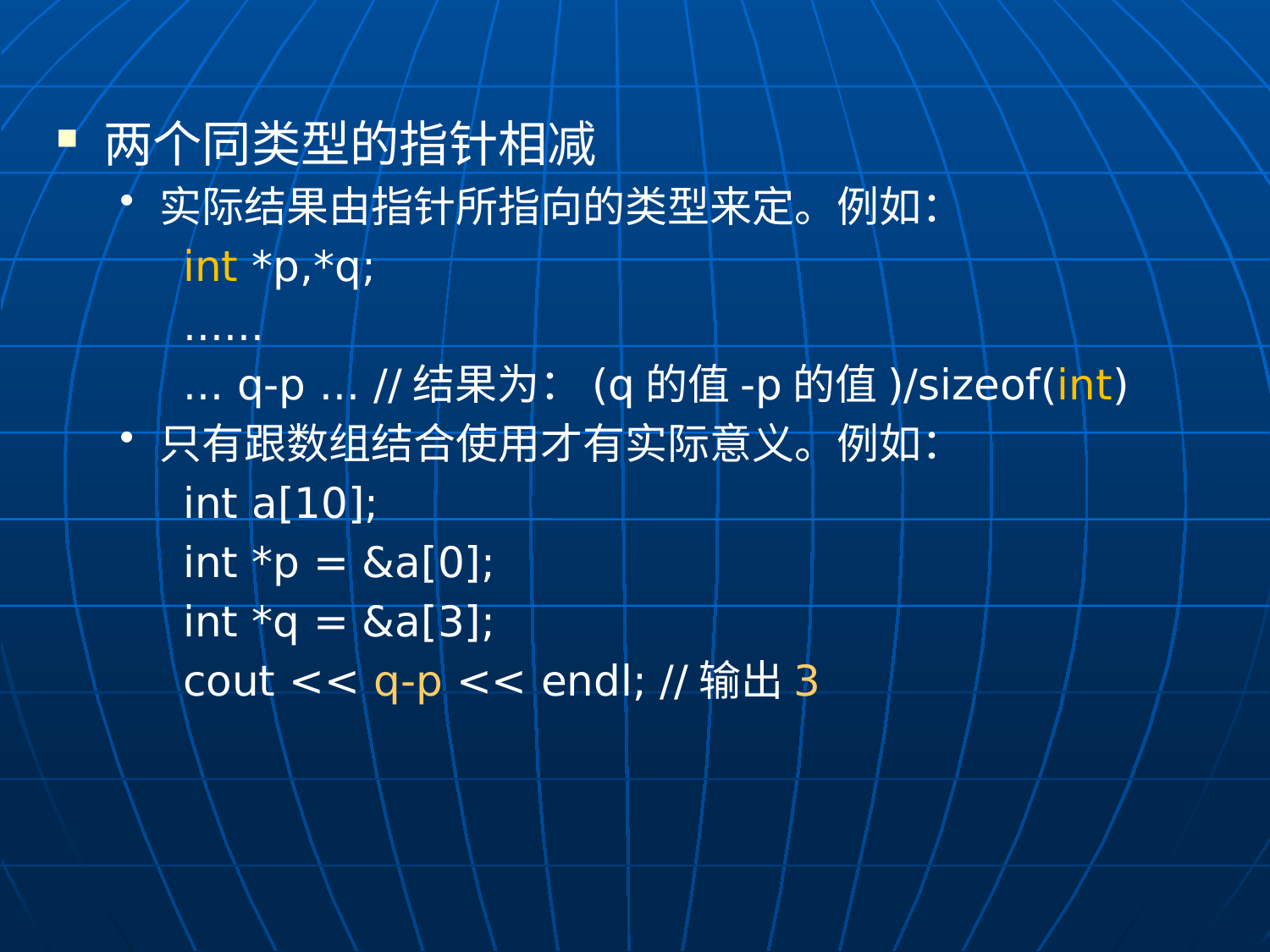

两个同类型的指针相减
实际结果由指针所指向的类型来定。例如：
int *p,*q;
......
... q-p ... //结果为：(q的值-p的值)/sizeof(int)
只有跟数组结合使用才有实际意义。例如：
int a[10];
int *p = &a[0];
int *q = &a[3];
cout << q-p << endl; //输出3